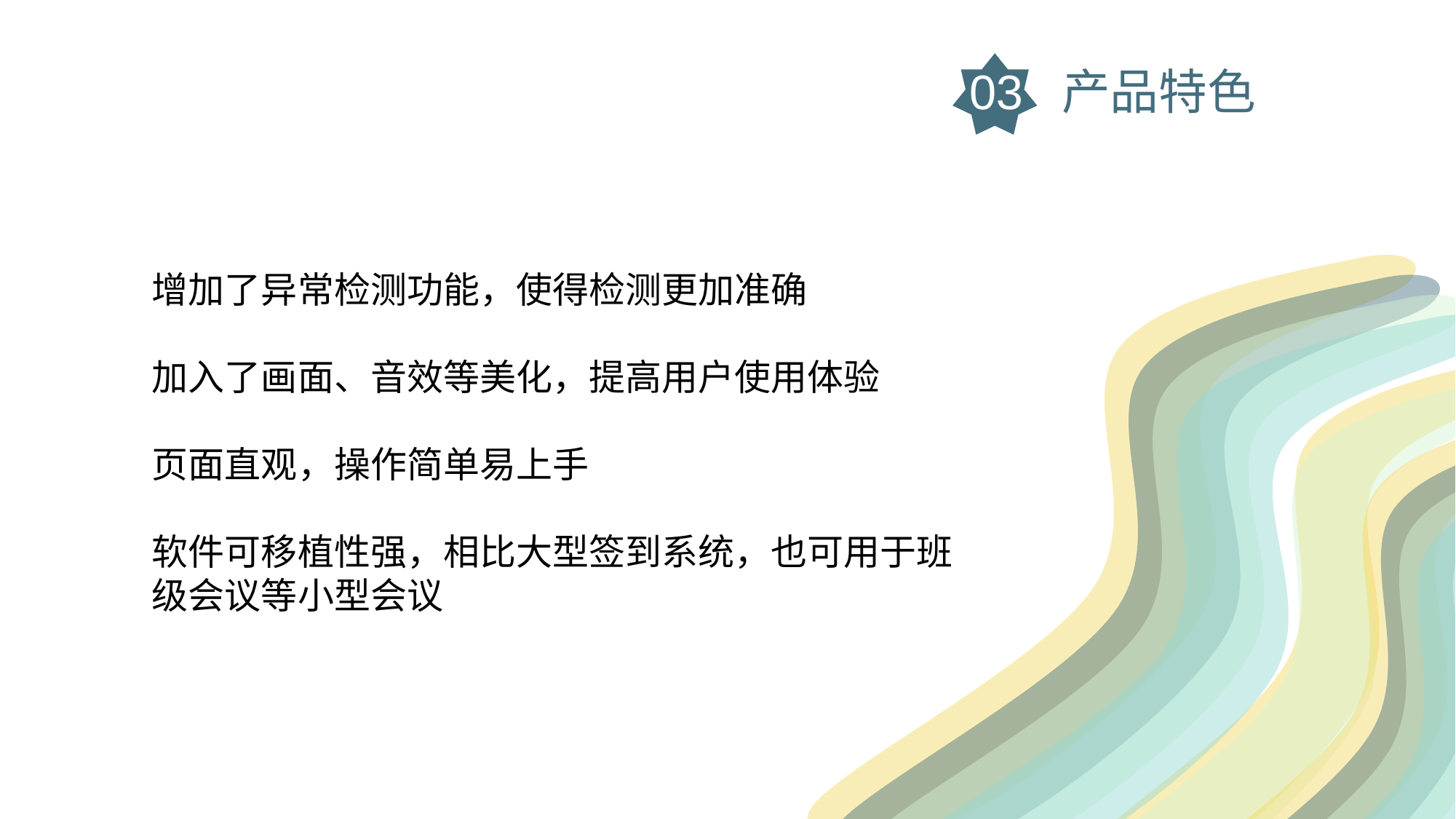

03  产品特色

增加了异常检测功能，使得检测更加准确

加入了画面、音效等美化，提高用户使用体验

页面直观，操作简单易上手

软件可移植性强，相比大型签到系统，也可用于班级会议等小型会议